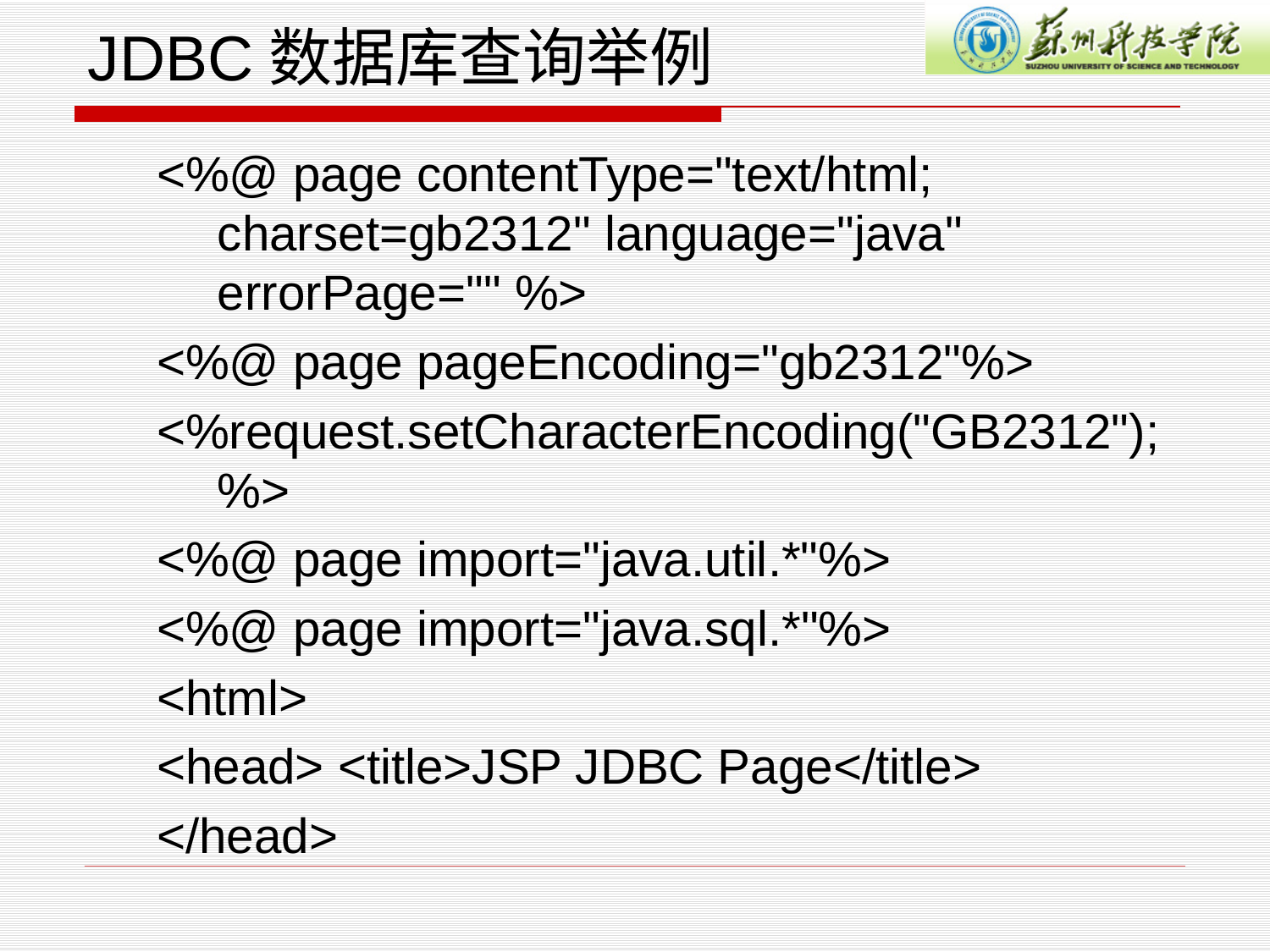

# JDBC数据库查询举例
<%@ page contentType="text/html; charset=gb2312" language="java" errorPage="" %>
<%@ page pageEncoding="gb2312"%>
<%request.setCharacterEncoding("GB2312");%>
<%@ page import="java.util.*"%>
<%@ page import="java.sql.*"%>
<html>
<head> <title>JSP JDBC Page</title>
</head>